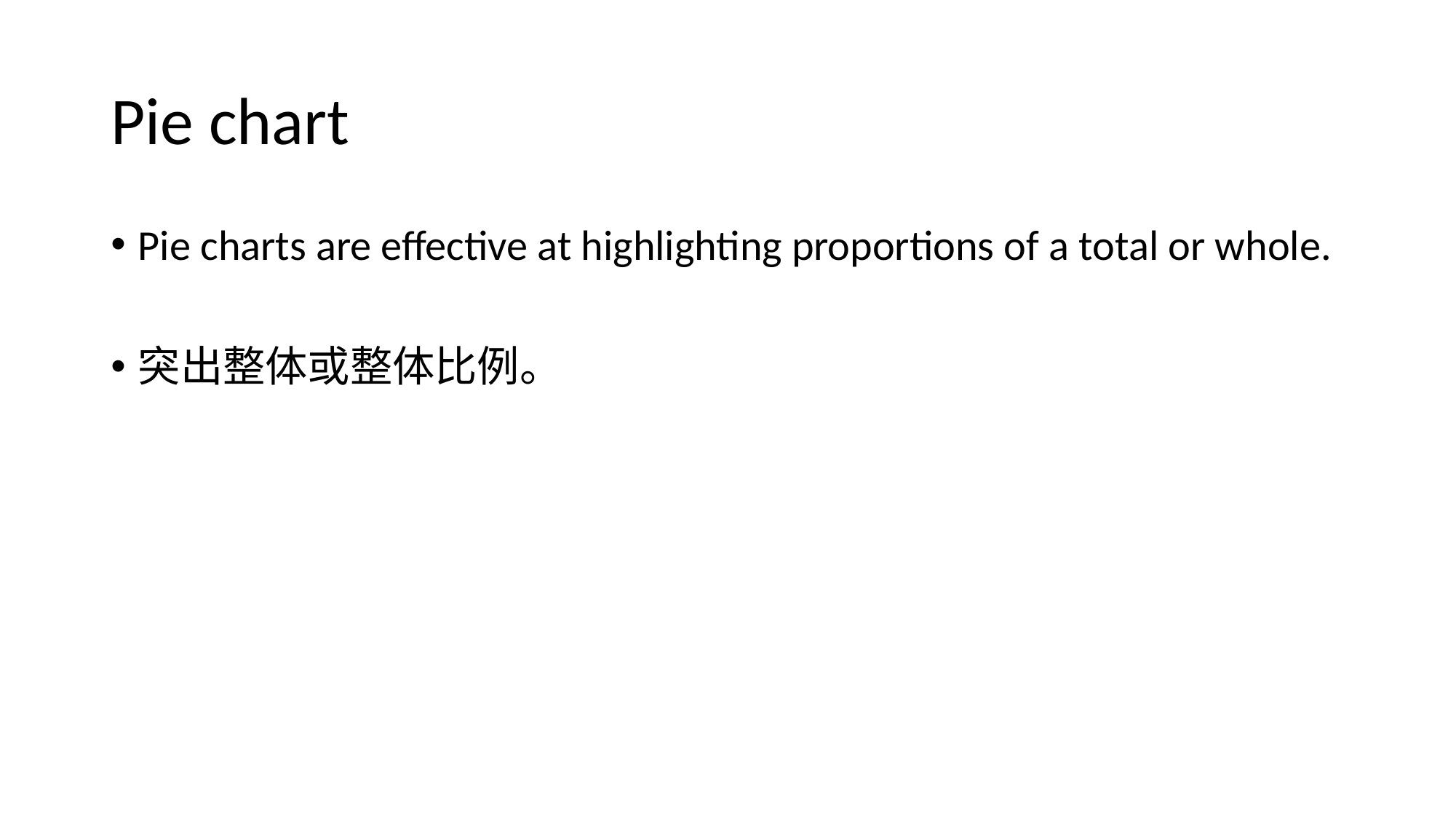

# Pie chart
Pie charts are effective at highlighting proportions of a total or whole.

突出整体或整体比例。